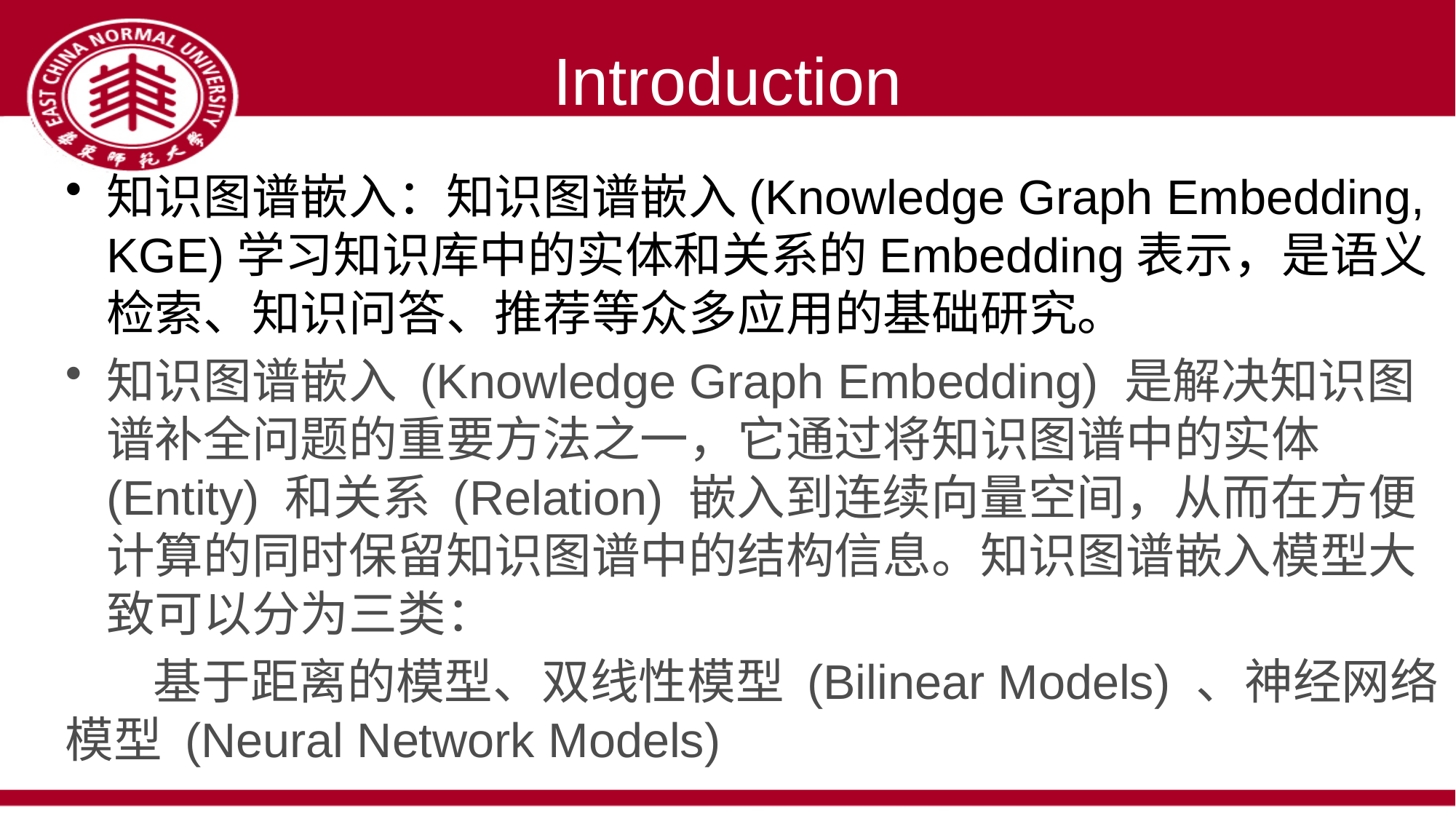

# Introduction
知识图谱嵌入：知识图谱嵌入(Knowledge Graph Embedding, KGE)学习知识库中的实体和关系的Embedding表示，是语义检索、知识问答、推荐等众多应⽤的基础研究。
知识图谱嵌入 (Knowledge Graph Embedding) 是解决知识图谱补全问题的重要方法之一，它通过将知识图谱中的实体 (Entity) 和关系 (Relation) 嵌入到连续向量空间，从而在方便计算的同时保留知识图谱中的结构信息。知识图谱嵌入模型大致可以分为三类：
       基于距离的模型、双线性模型 (Bilinear Models) 、神经网络模型 (Neural Network Models)